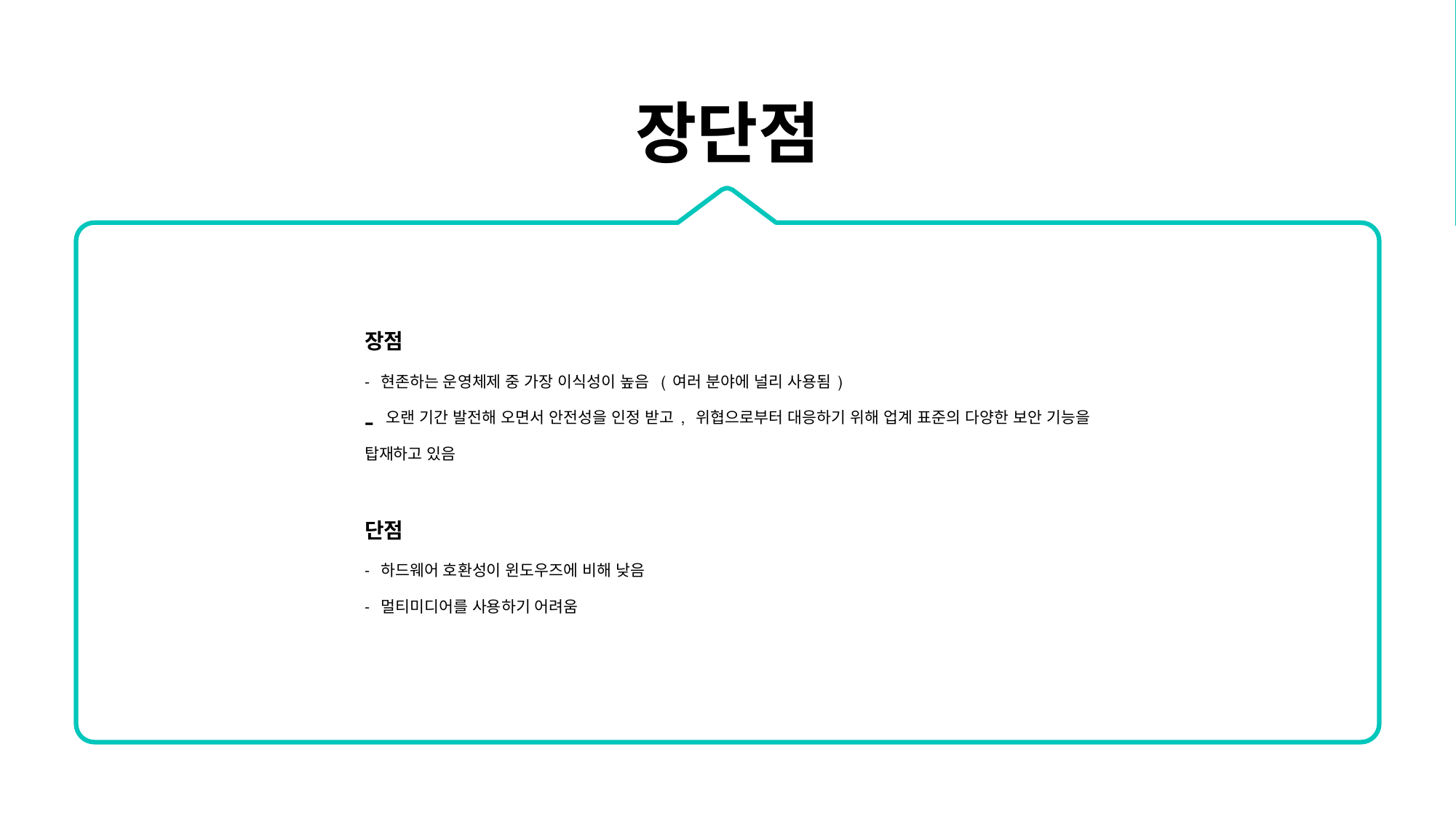

장단점

장점
- 현존하는 운영체제 중 가장 이식성이 높음 (여러 분야에 널리 사용됨)
오랜 기간 발전해 오면서 안전성을 인정 받고, 위협으로부터 대응하기 위해 업계 표준의 다양한 보안 기능을
탑재하고 있음

단점
- 하드웨어 호환성이 윈도우즈에 비해 낮음
- 멀티미디어를 사용하기 어려움